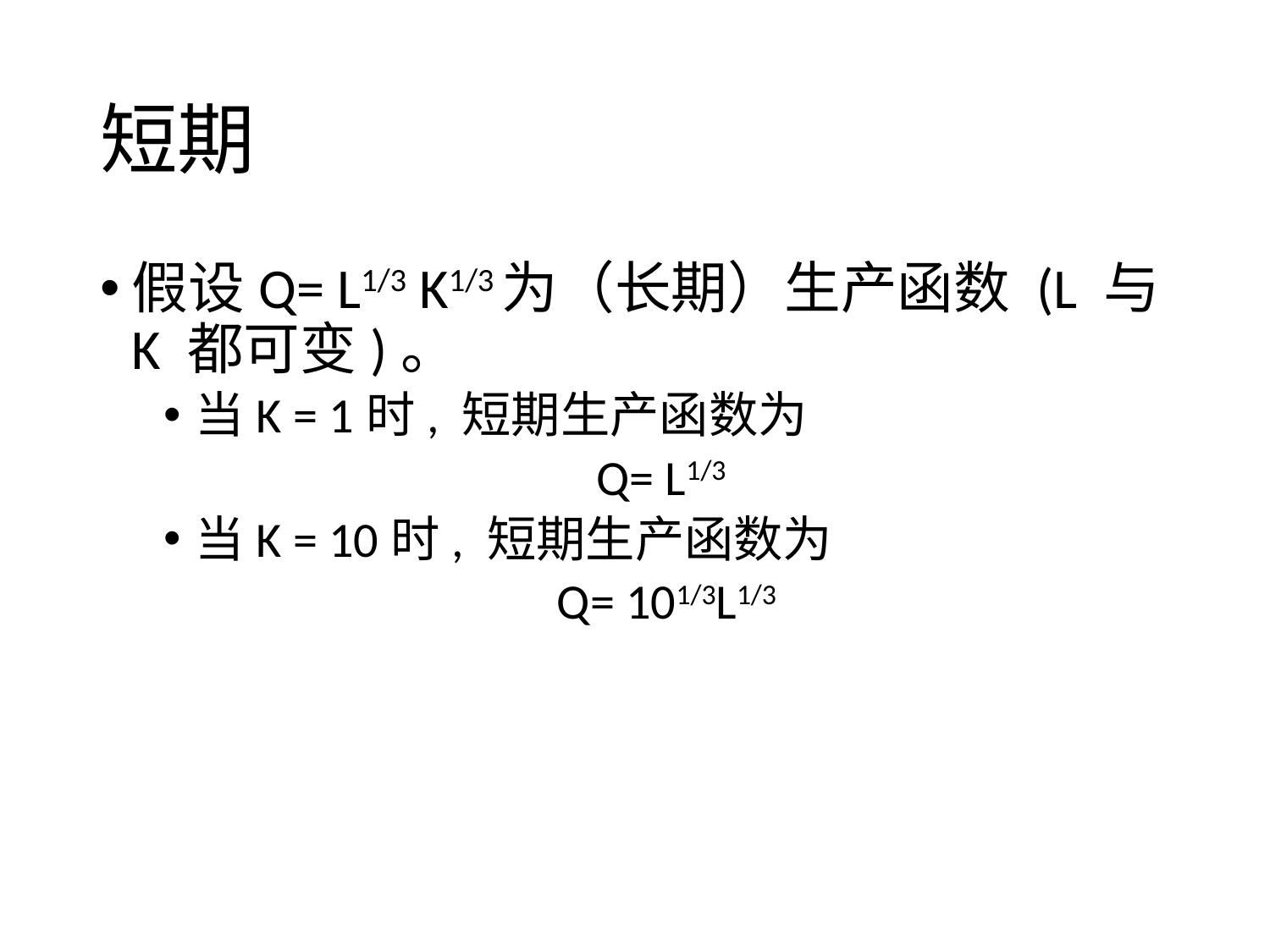

# 短期
假设Q= L1/3 K1/3为（长期）生产函数 (L 与 K 都可变)。
当K = 1时, 短期生产函数为
Q= L1/3
当K = 10时, 短期生产函数为
Q= 101/3L1/3